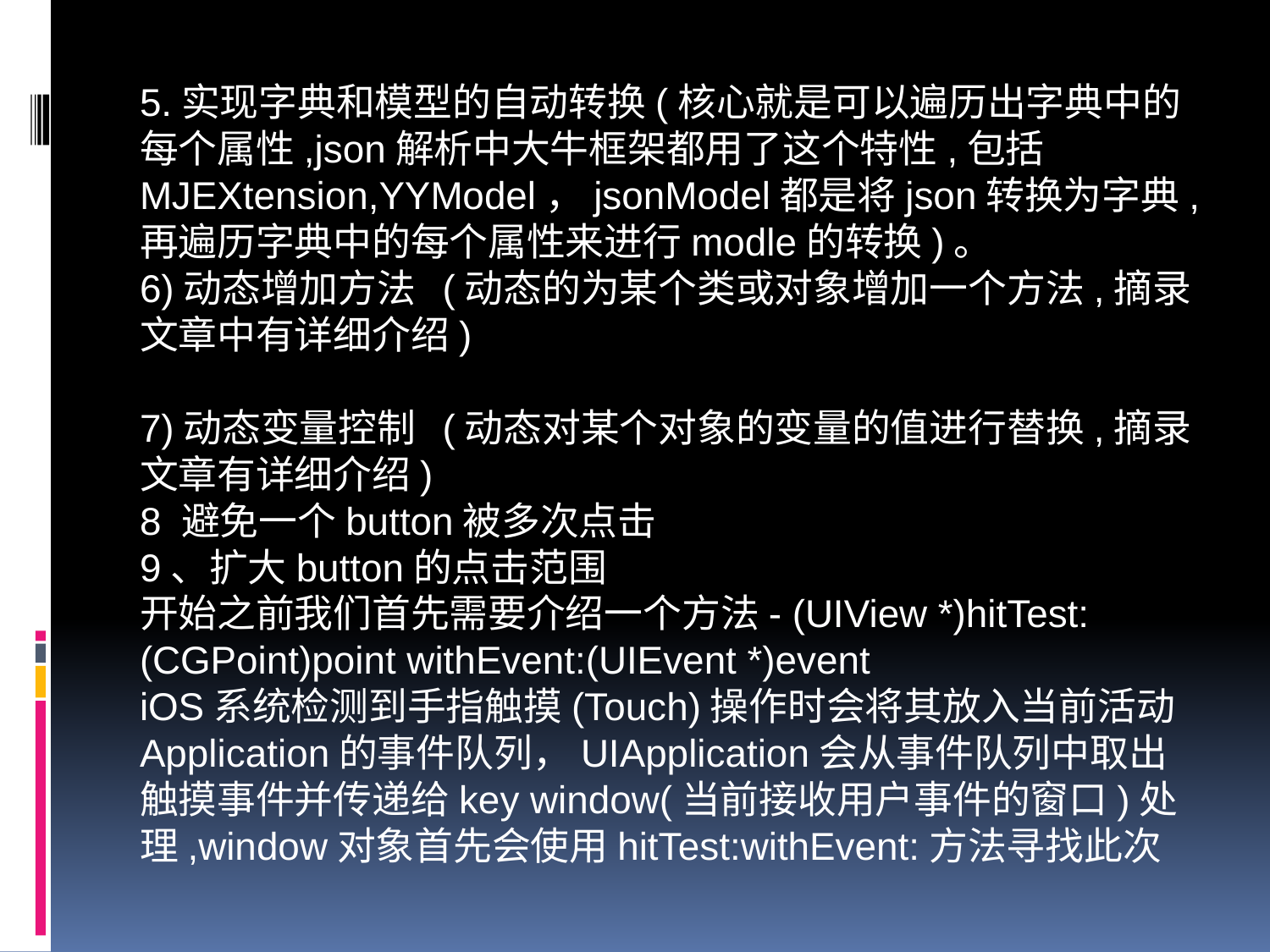

# 5.实现字典和模型的自动转换(核心就是可以遍历出字典中的每个属性,json解析中大牛框架都用了这个特性,包括MJEXtension,YYModel，jsonModel都是将json转换为字典,再遍历字典中的每个属性来进行modle的转换)。 6)动态增加方法  (动态的为某个类或对象增加一个方法,摘录文章中有详细介绍) 7)动态变量控制  (动态对某个对象的变量的值进行替换,摘录文章有详细介绍) 8 避免一个button被多次点击 9、扩大button的点击范围 开始之前我们首先需要介绍一个方法- (UIView *)hitTest:(CGPoint)point withEvent:(UIEvent *)event iOS系统检测到手指触摸(Touch)操作时会将其放入当前活动Application的事件队列，UIApplication会从事件队列中取出触摸事件并传递给key window(当前接收用户事件的窗口)处理,window对象首先会使用hitTest:withEvent:方法寻找此次